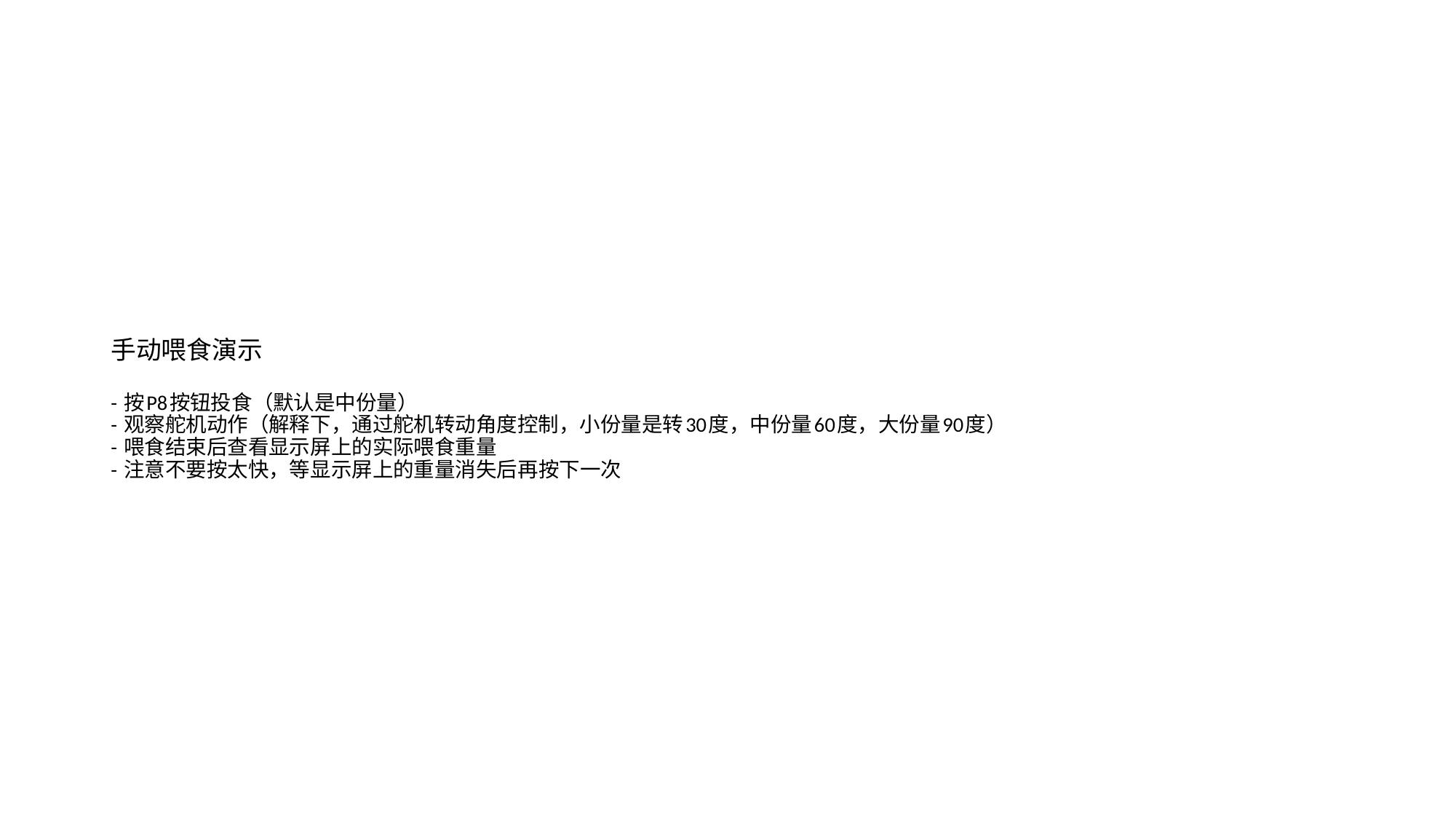

# 手动喂食演示 - 按P8按钮投食（默认是中份量） - 观察舵机动作（解释下，通过舵机转动角度控制，小份量是转30度，中份量60度，大份量90度） - 喂食结束后查看显示屏上的实际喂食重量 - 注意不要按太快，等显示屏上的重量消失后再按下一次